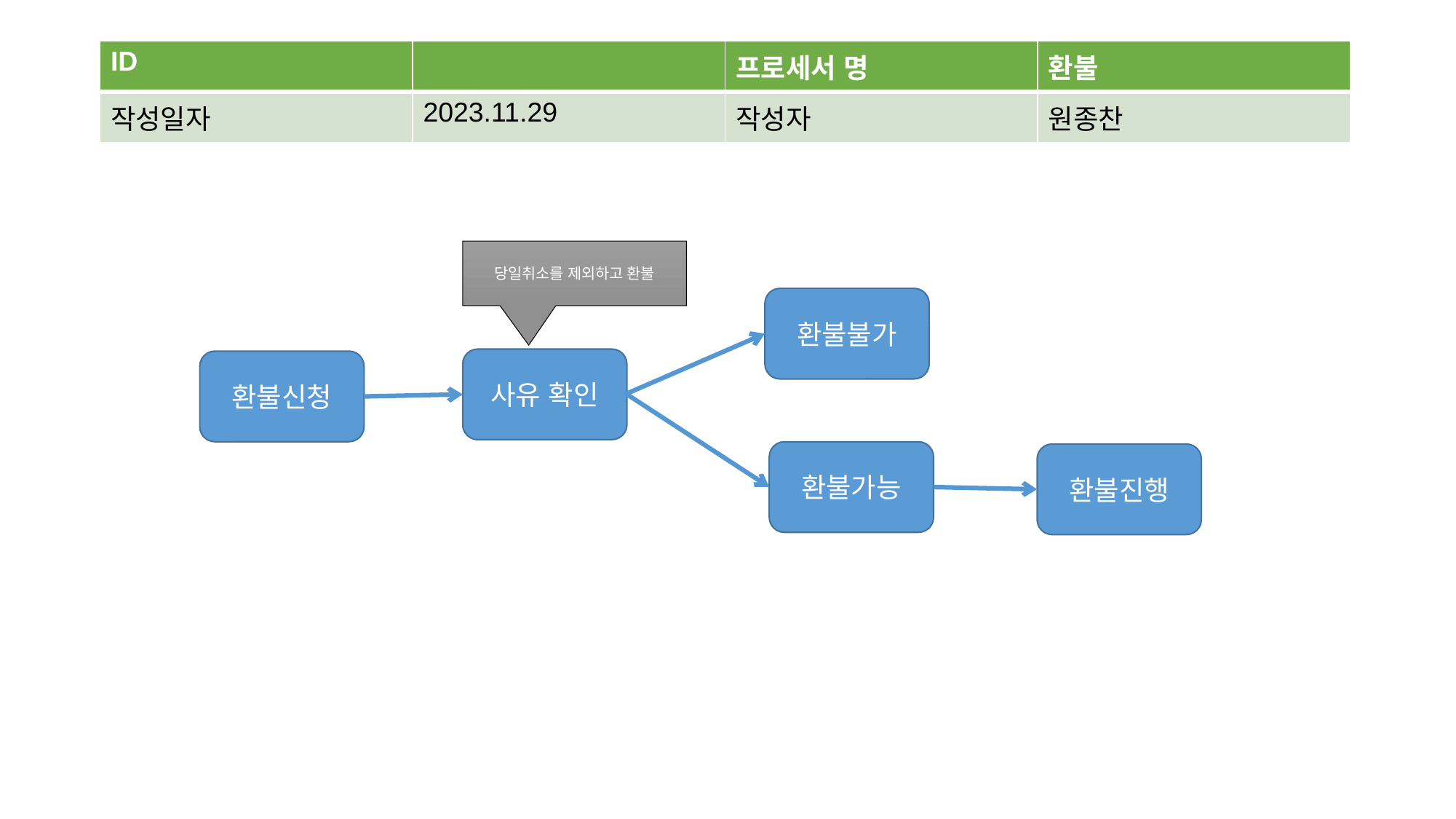

| ID |  | 프로세서 명 | 환불 |
| --- | --- | --- | --- |
| 작성일자 | 2023.11.29 | 작성자 | 원종찬 |
당일취소를 제외하고 환불
환불불가
사유 확인
환불신청
환불가능
환불진행